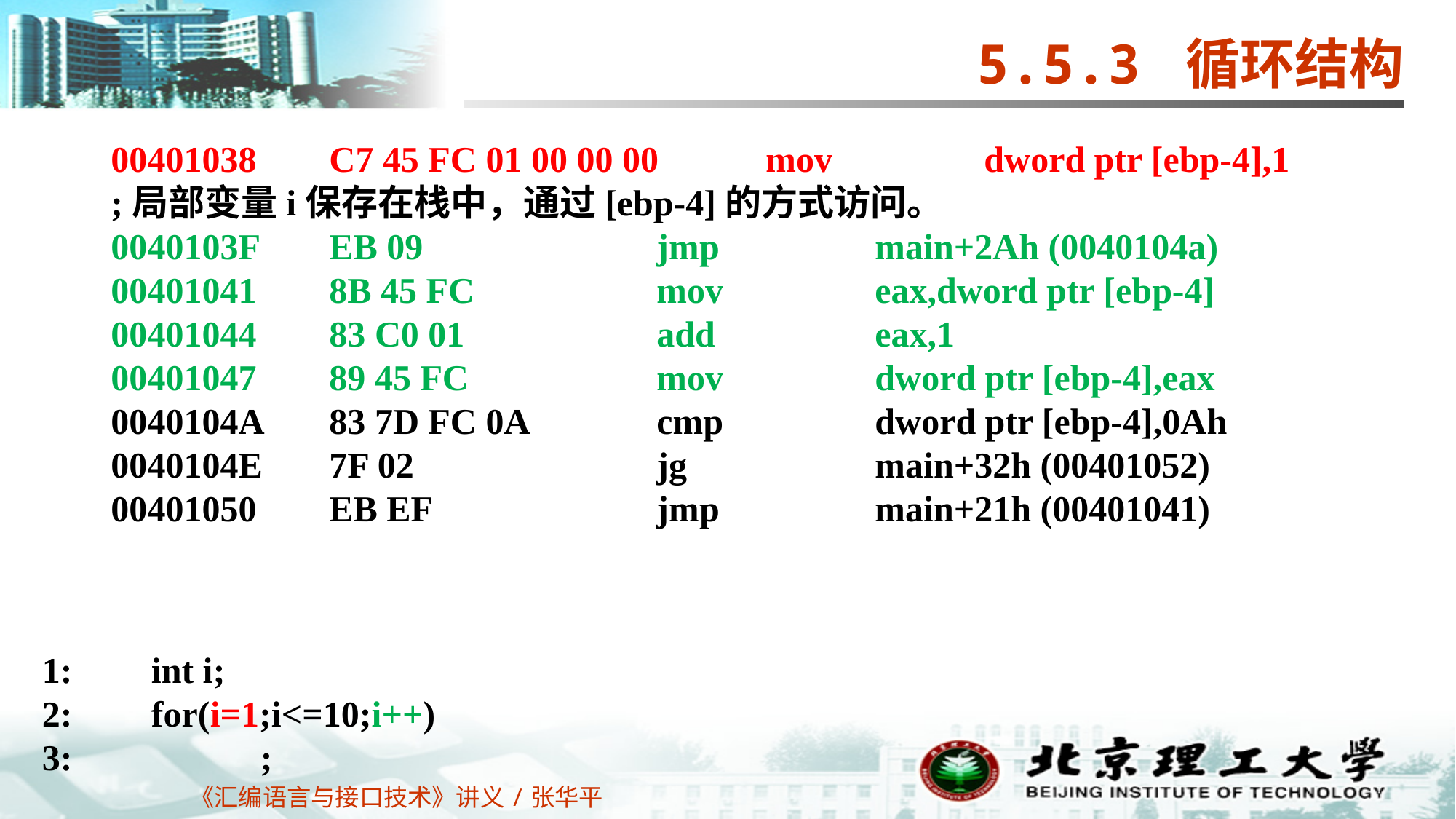

5.5.3 循环结构
00401038	C7 45 FC 01 00 00 00	mov		dword ptr [ebp-4],1
;局部变量i保存在栈中，通过[ebp-4]的方式访问。
0040103F	EB 09			jmp		main+2Ah (0040104a)
00401041	8B 45 FC		mov		eax,dword ptr [ebp-4]
00401044	83 C0 01		add		eax,1
00401047	89 45 FC		mov		dword ptr [ebp-4],eax
0040104A	83 7D FC 0A		cmp		dword ptr [ebp-4],0Ah
0040104E	7F 02			jg		main+32h (00401052)
00401050	EB EF 		jmp		main+21h (00401041)
1:	int i;
2:	for(i=1;i<=10;i++)
3:		;